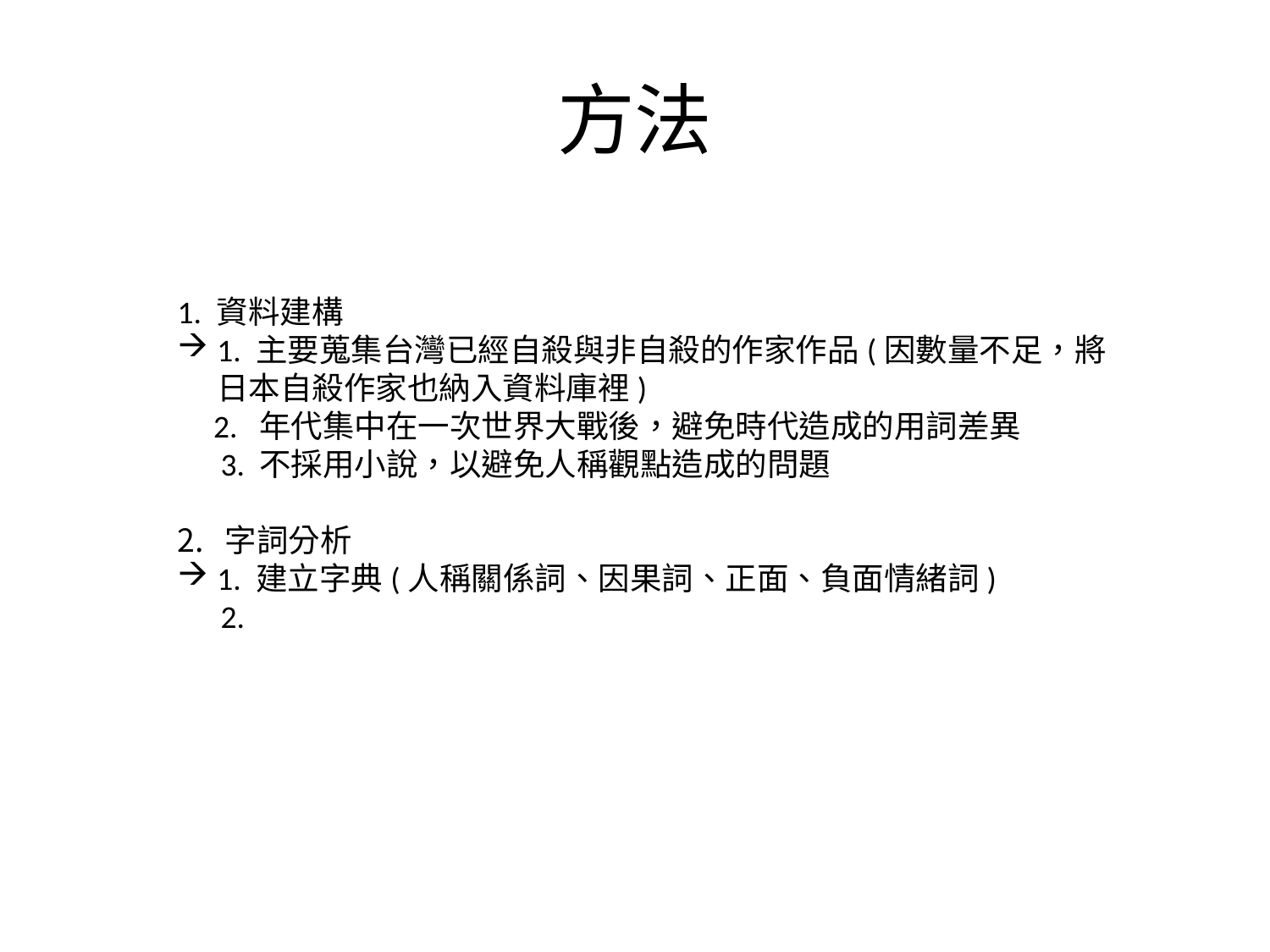

# 方法
1. 資料建構
1. 主要蒐集台灣已經自殺與非自殺的作家作品(因數量不足，將日本自殺作家也納入資料庫裡)
     2.  年代集中在一次世界大戰後，避免時代造成的用詞差異
      3. 不採用小說，以避免人稱觀點造成的問題

字詞分析
1. 建立字典(人稱關係詞、因果詞、正面、負面情緒詞)
      2.